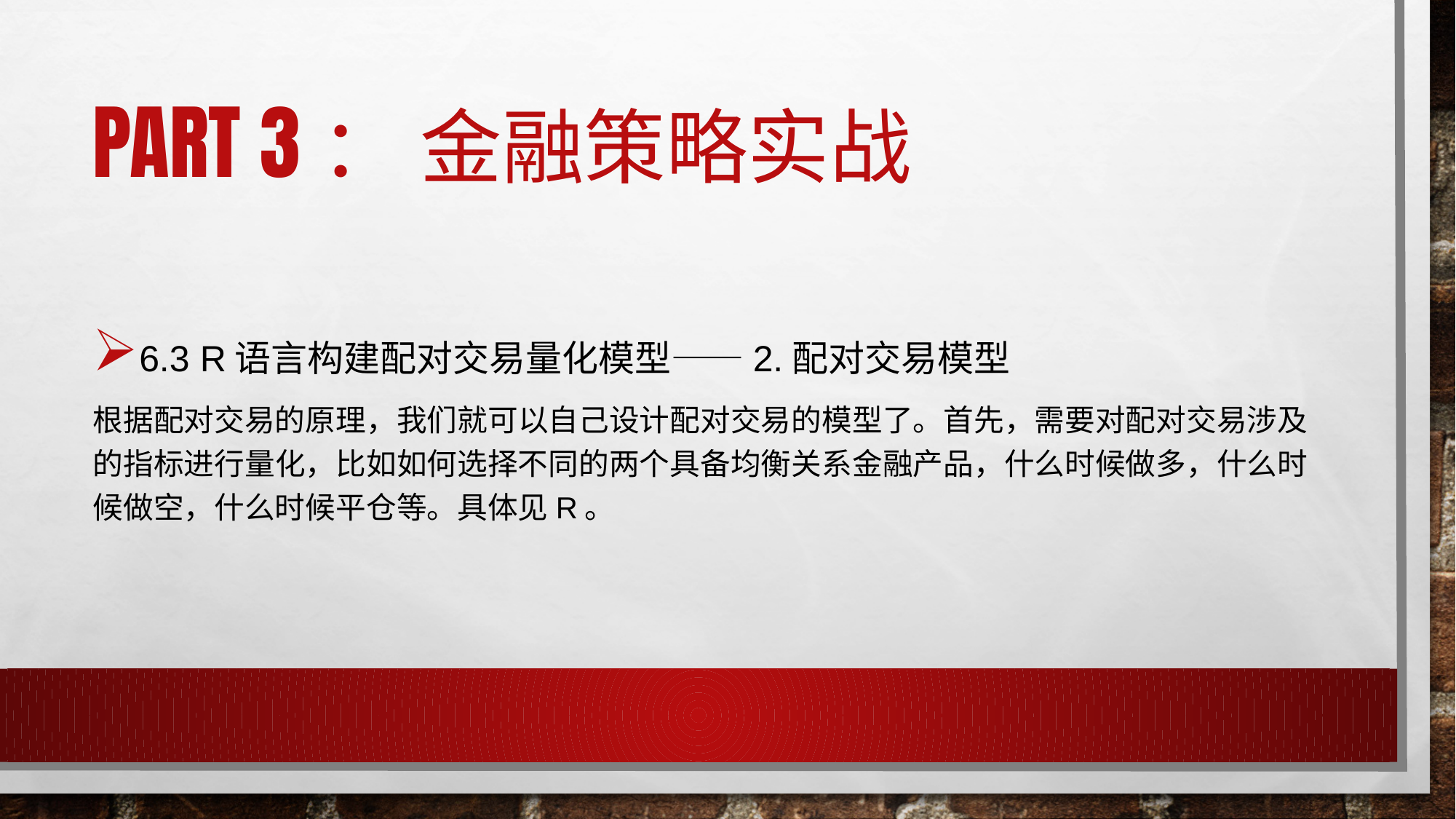

# Part 3： 金融策略实战
6.3 R语言构建配对交易量化模型——2.配对交易模型
根据配对交易的原理，我们就可以自己设计配对交易的模型了。首先，需要对配对交易涉及的指标进行量化，比如如何选择不同的两个具备均衡关系金融产品，什么时候做多，什么时候做空，什么时候平仓等。具体见R。